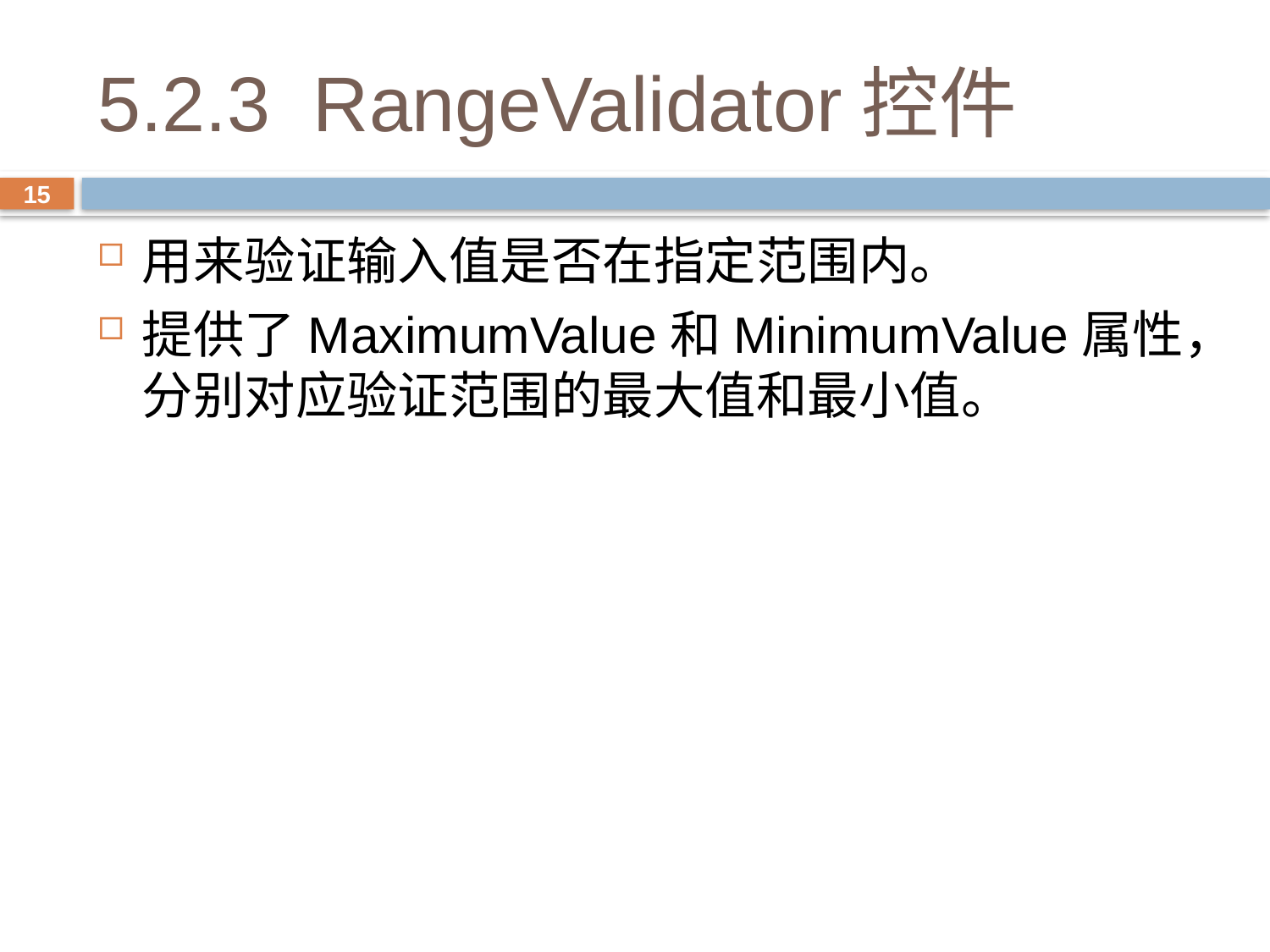

# 5.2.3  RangeValidator控件
15
用来验证输入值是否在指定范围内。
提供了MaximumValue和MinimumValue属性，分别对应验证范围的最大值和最小值。